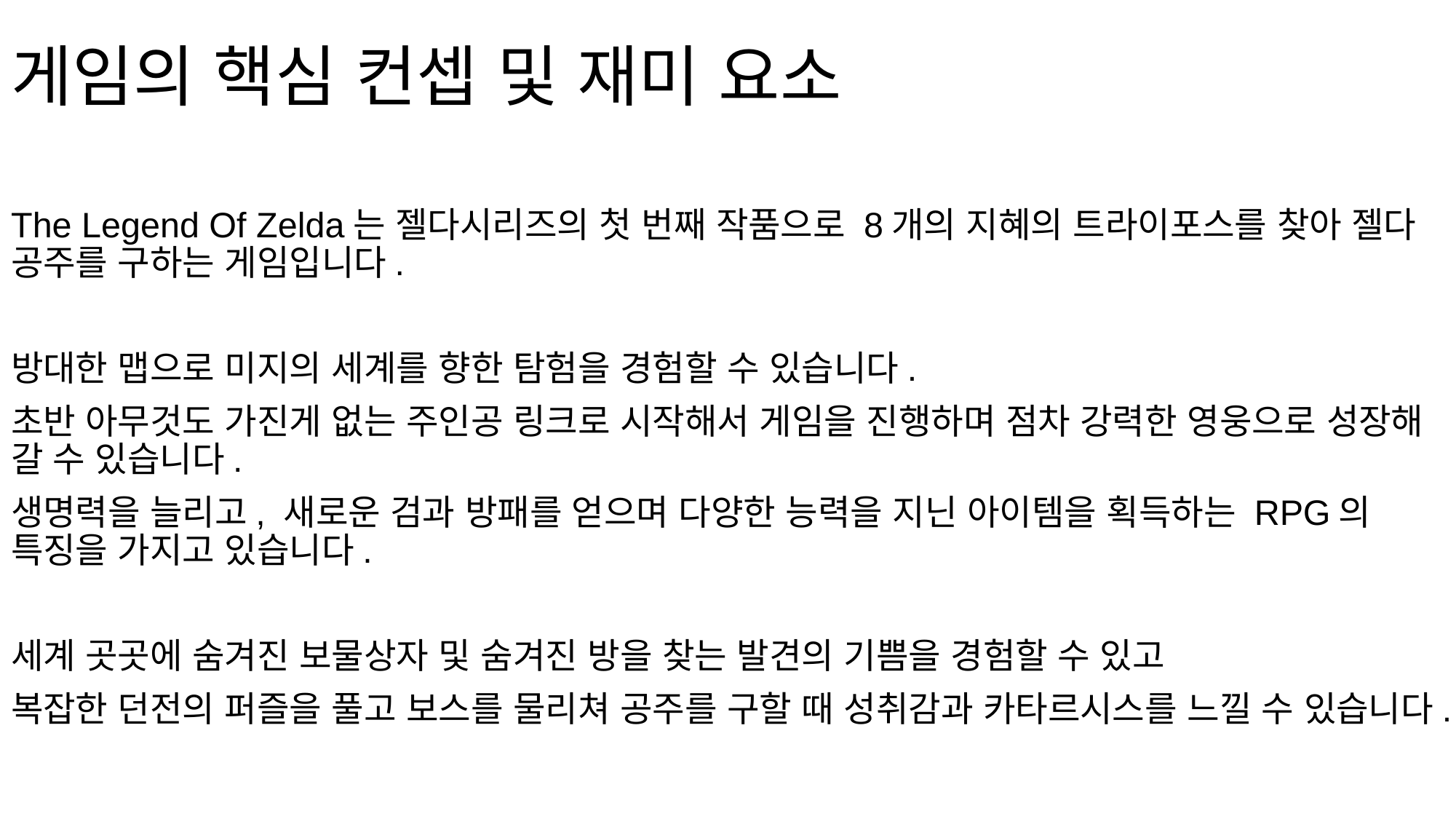

# 게임의 핵심 컨셉 및 재미 요소
The Legend Of Zelda는 젤다시리즈의 첫 번째 작품으로 8개의 지혜의 트라이포스를 찾아 젤다 공주를 구하는 게임입니다.

방대한 맵으로 미지의 세계를 향한 탐험을 경험할 수 있습니다.
초반 아무것도 가진게 없는 주인공 링크로 시작해서 게임을 진행하며 점차 강력한 영웅으로 성장해 갈 수 있습니다.
생명력을 늘리고, 새로운 검과 방패를 얻으며 다양한 능력을 지닌 아이템을 획득하는 RPG의 특징을 가지고 있습니다.

세계 곳곳에 숨겨진 보물상자 및 숨겨진 방을 찾는 발견의 기쁨을 경험할 수 있고
복잡한 던전의 퍼즐을 풀고 보스를 물리쳐 공주를 구할 때 성취감과 카타르시스를 느낄 수 있습니다.